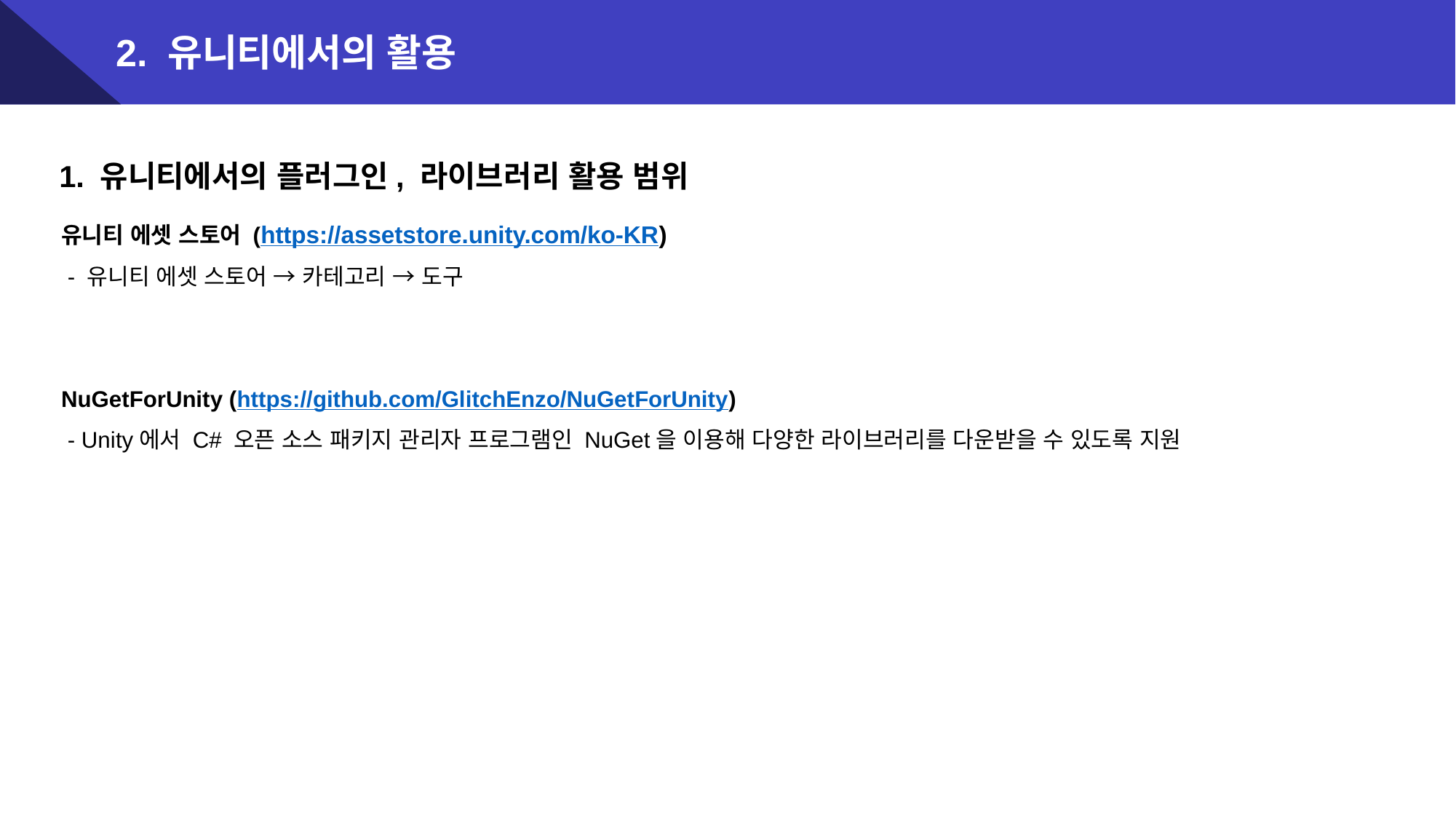

2. 유니티에서의 활용
1. 유니티에서의 플러그인, 라이브러리 활용 범위
유니티 에셋 스토어 (https://assetstore.unity.com/ko-KR)
 - 유니티 에셋 스토어 → 카테고리 → 도구

NuGetForUnity (https://github.com/GlitchEnzo/NuGetForUnity)
 - Unity에서 C# 오픈 소스 패키지 관리자 프로그램인 NuGet을 이용해 다양한 라이브러리를 다운받을 수 있도록 지원